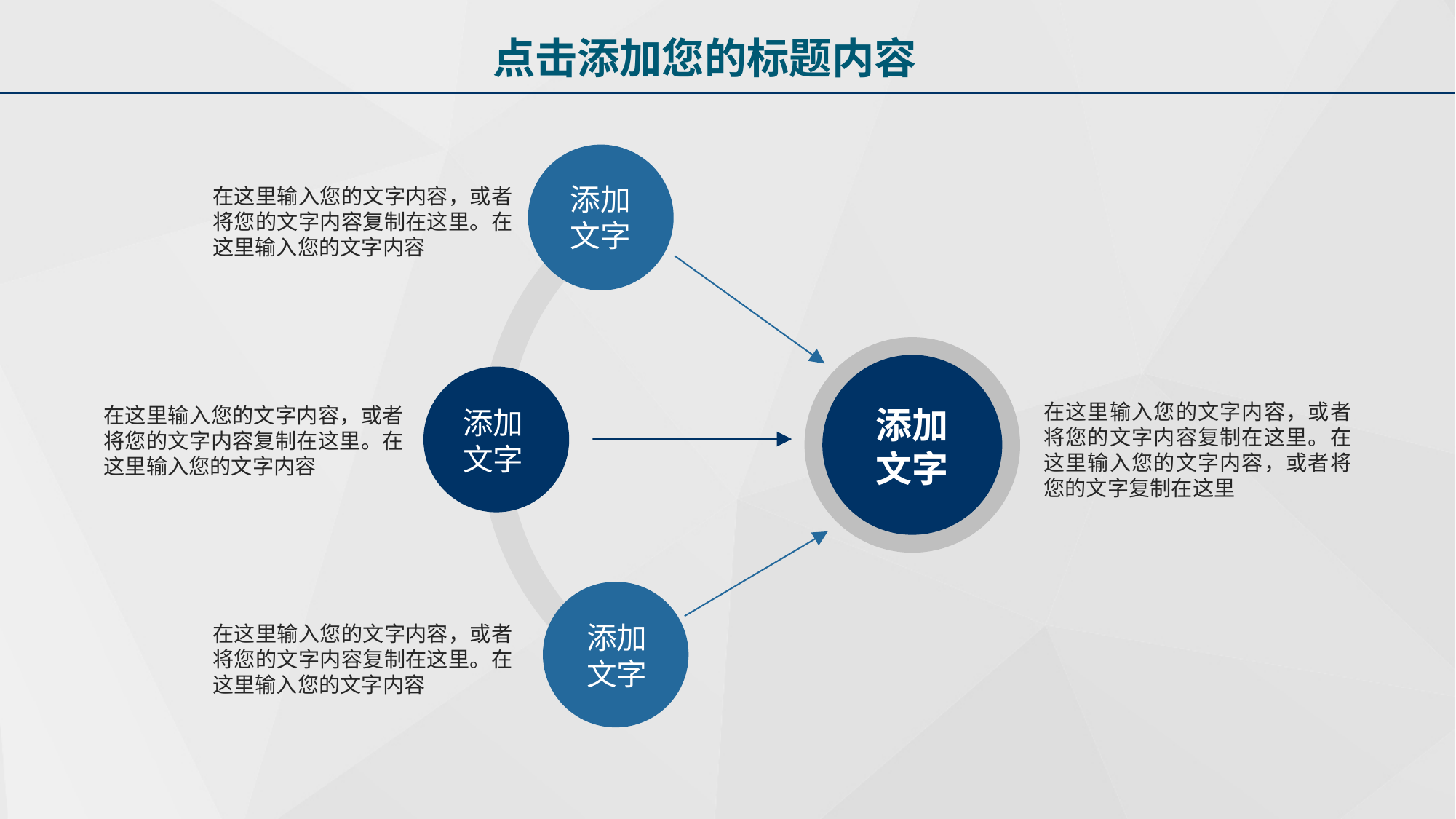

点击添加您的标题内容

添加
文字
在这里输入您的文字内容，或者将您的文字内容复制在这里。在这里输入您的文字内容

在这里输入您的文字内容，或者将您的文字内容复制在这里。在这里输入您的文字内容，或者将您的文字复制在这里
在这里输入您的文字内容，或者将您的文字内容复制在这里。在这里输入您的文字内容
添加
文字
添加
文字

添加
文字
在这里输入您的文字内容，或者将您的文字内容复制在这里。在这里输入您的文字内容